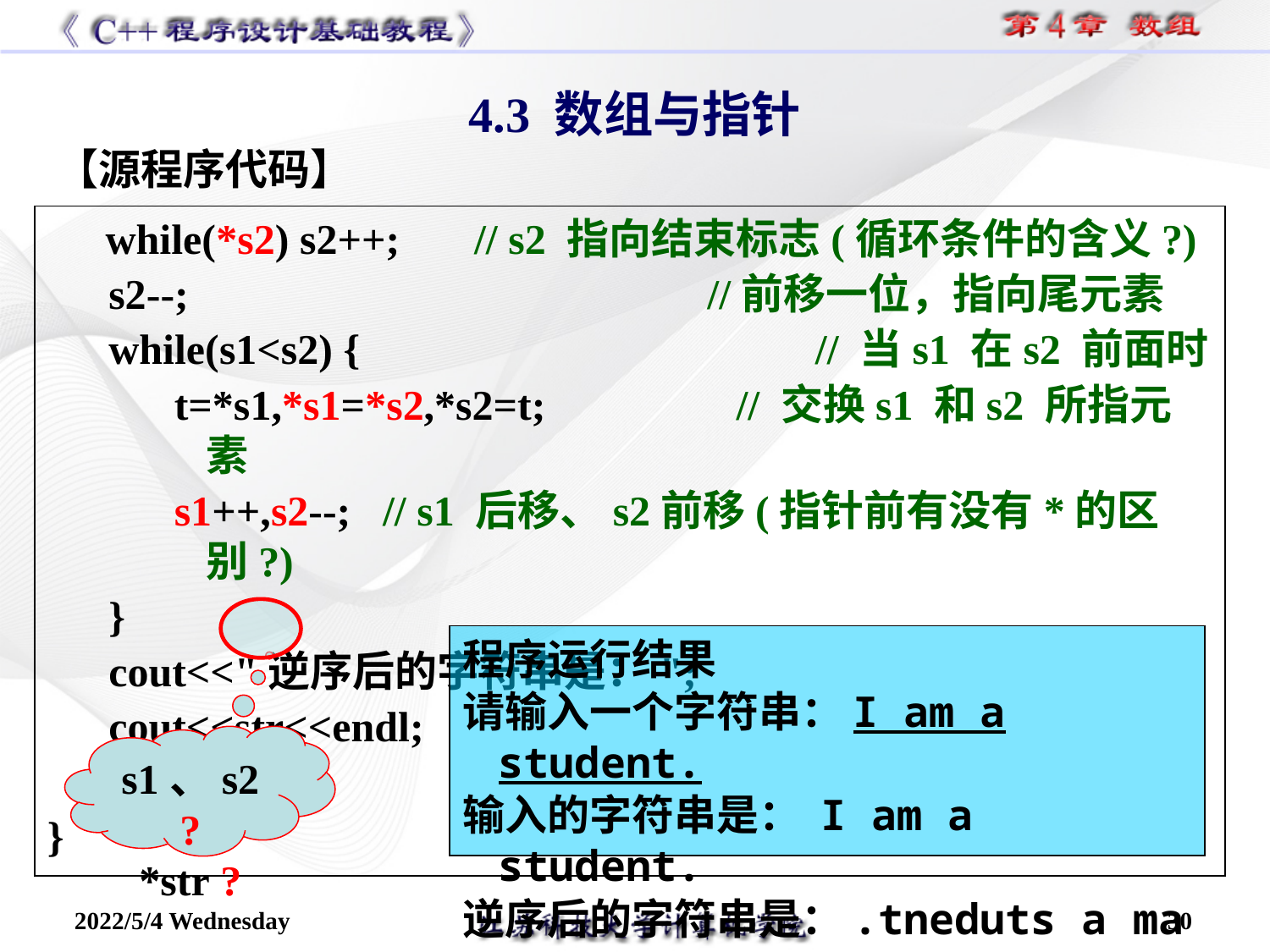

4.3 数组与指针
【源程序代码】
	 while(*s2) s2++;       // s2 指向结束标志(循环条件的含义?)
s2--;                                                 //前移一位，指向尾元素
while(s1<s2) {                                           // 当s1 在s2 前面时
t=*s1,*s1=*s2,*s2=t;                  // 交换s1 和s2 所指元素
s1++,s2--;   // s1 后移、s2前移(指针前有没有*的区别?)
}
cout<<"逆序后的字符串是：";
cout<<str<<endl;
return 0;
}

s1、s2 ?
*str ?
程序运行结果
请输入一个字符串：I am a student.
输入的字符串是： I am a student.
逆序后的字符串是：.tneduts a ma I